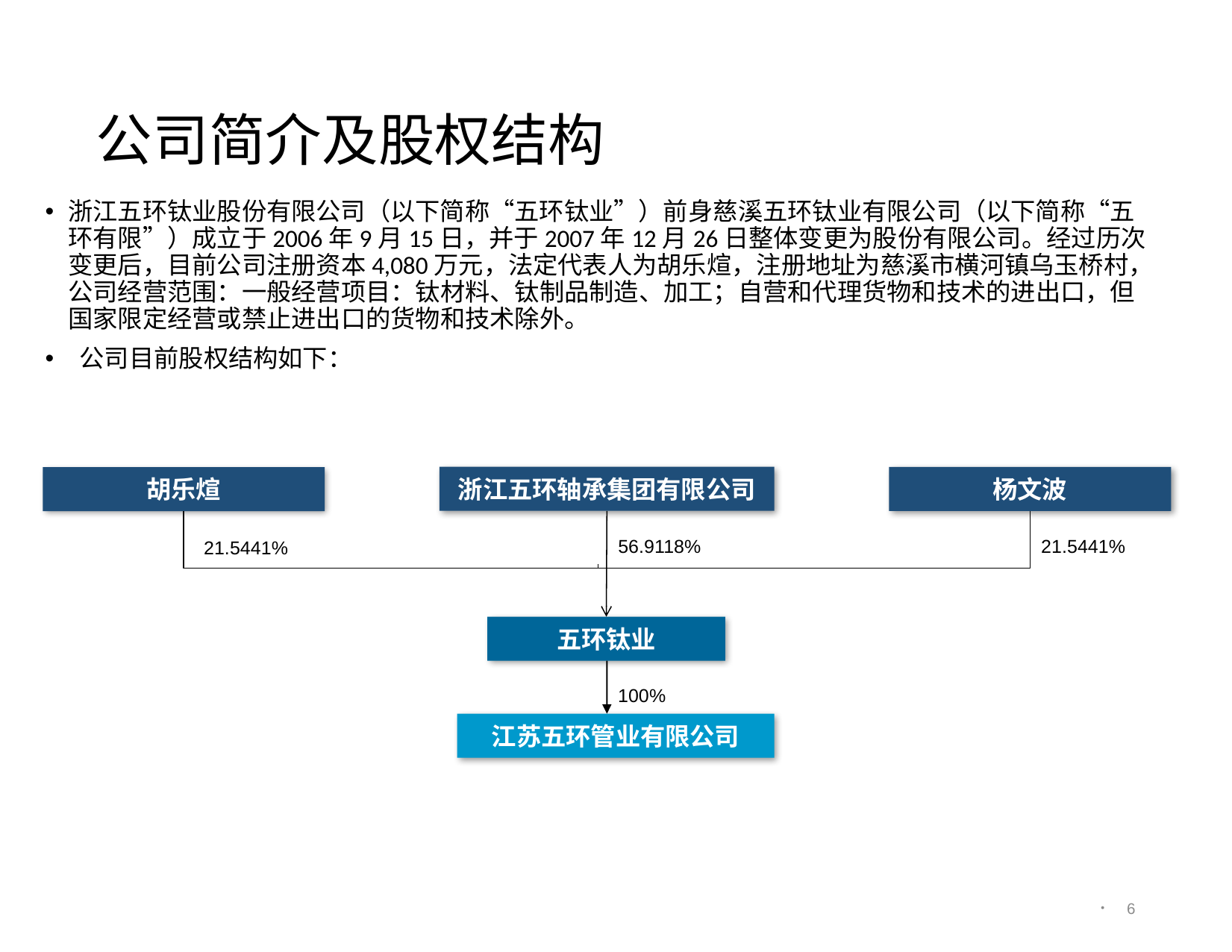

# 公司简介及股权结构
浙江五环钛业股份有限公司（以下简称“五环钛业”）前身慈溪五环钛业有限公司（以下简称“五环有限”）成立于2006年9月15日，并于2007年12月26日整体变更为股份有限公司。经过历次变更后，目前公司注册资本4,080万元，法定代表人为胡乐煊，注册地址为慈溪市横河镇乌玉桥村，公司经营范围：一般经营项目：钛材料、钛制品制造、加工；自营和代理货物和技术的进出口，但国家限定经营或禁止进出口的货物和技术除外。
 公司目前股权结构如下：

杨文波
浙江五环轴承集团有限公司
胡乐煊
56.9118%
21.5441%
21.5441%
五环钛业

100%
江苏五环管业有限公司
6